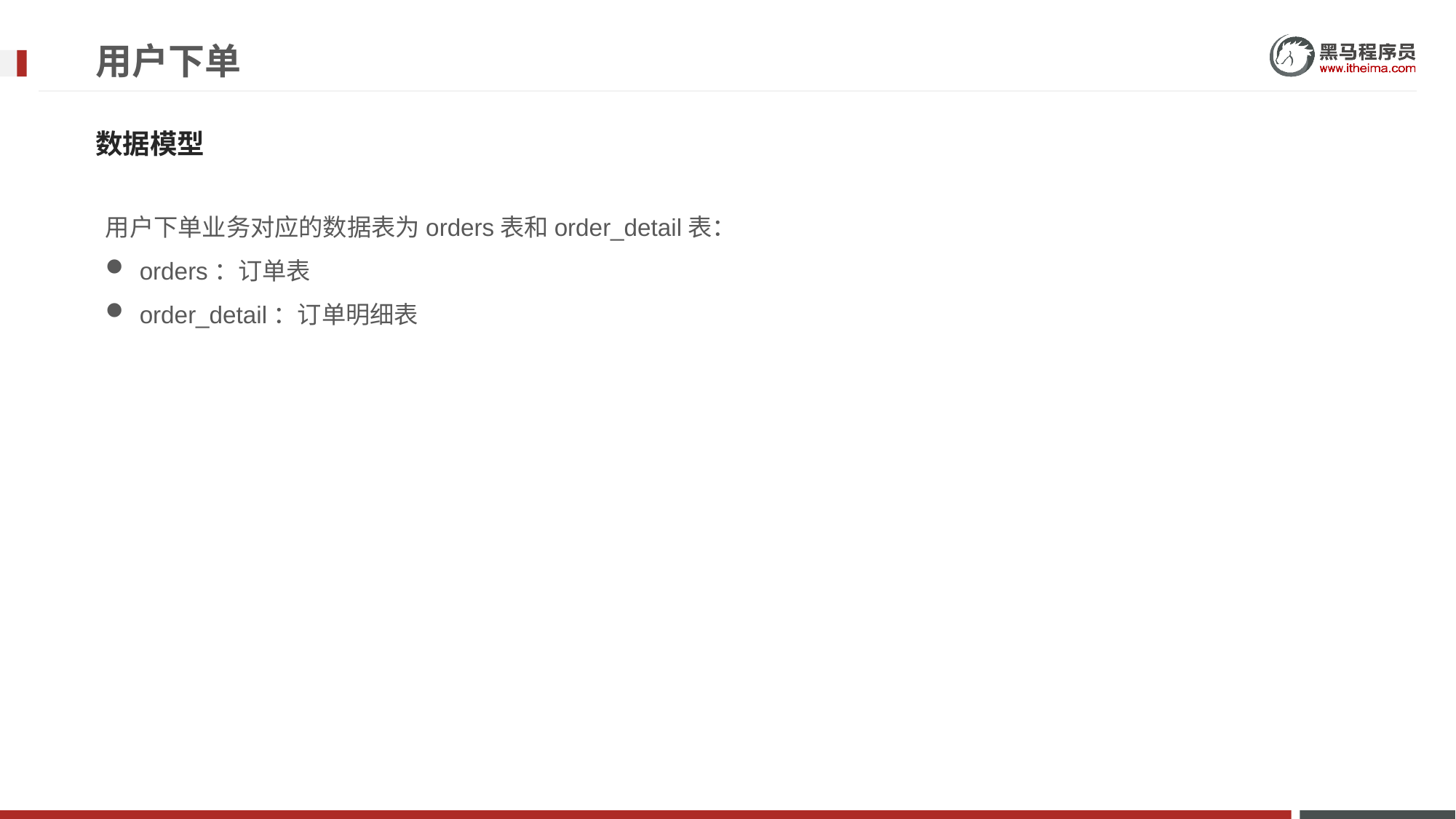

# 用户下单
数据模型
用户下单业务对应的数据表为orders表和order_detail表：
orders：订单表
order_detail：订单明细表